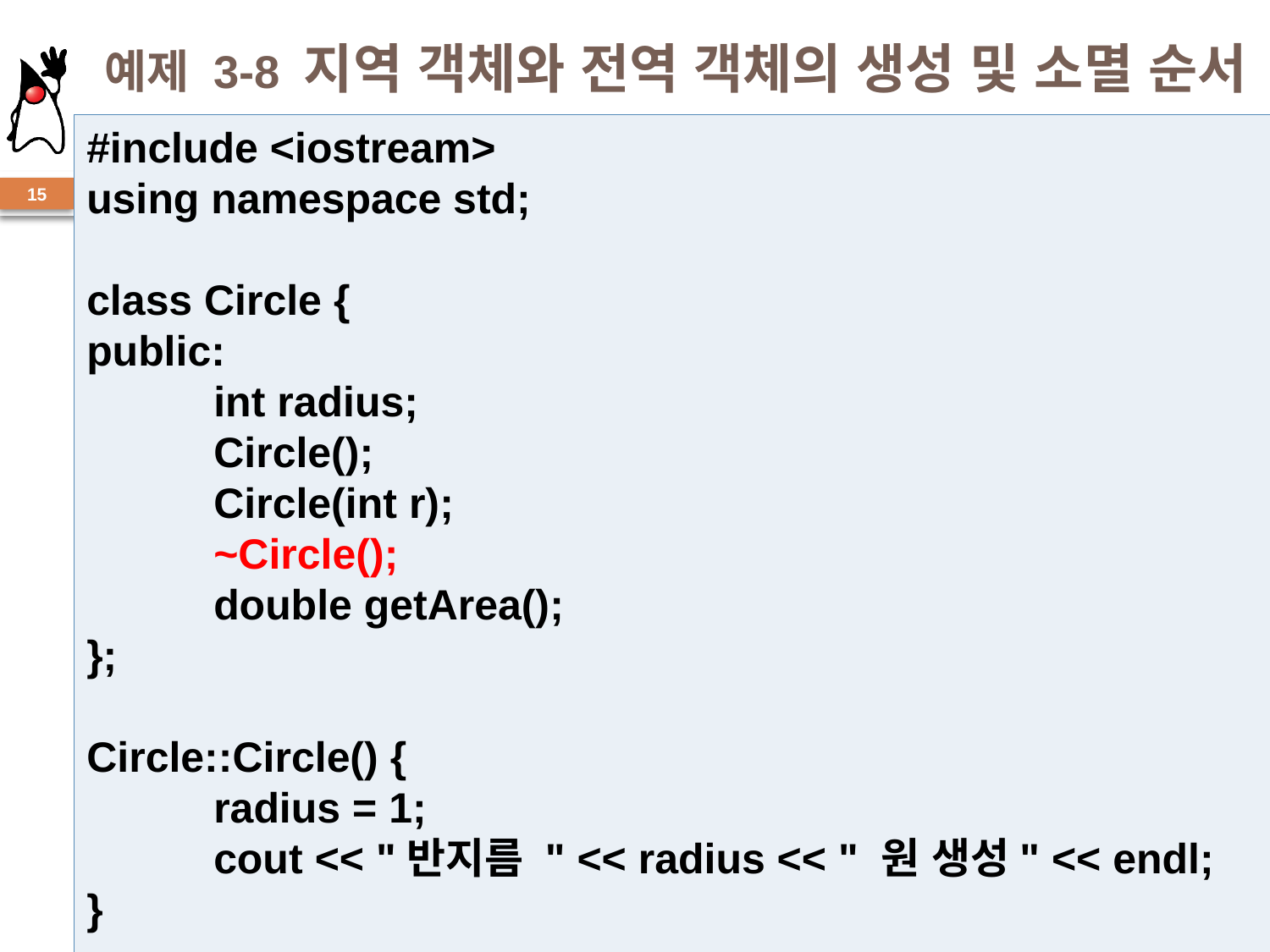

# 예제 3-8 지역 객체와 전역 객체의 생성 및 소멸 순서
#include <iostream>
using namespace std;

class Circle {
public:
	int radius;
	Circle();
	Circle(int r);
	~Circle();
	double getArea();
};

Circle::Circle() {
	radius = 1;
	cout << "반지름 " << radius << " 원 생성" << endl;
}

15